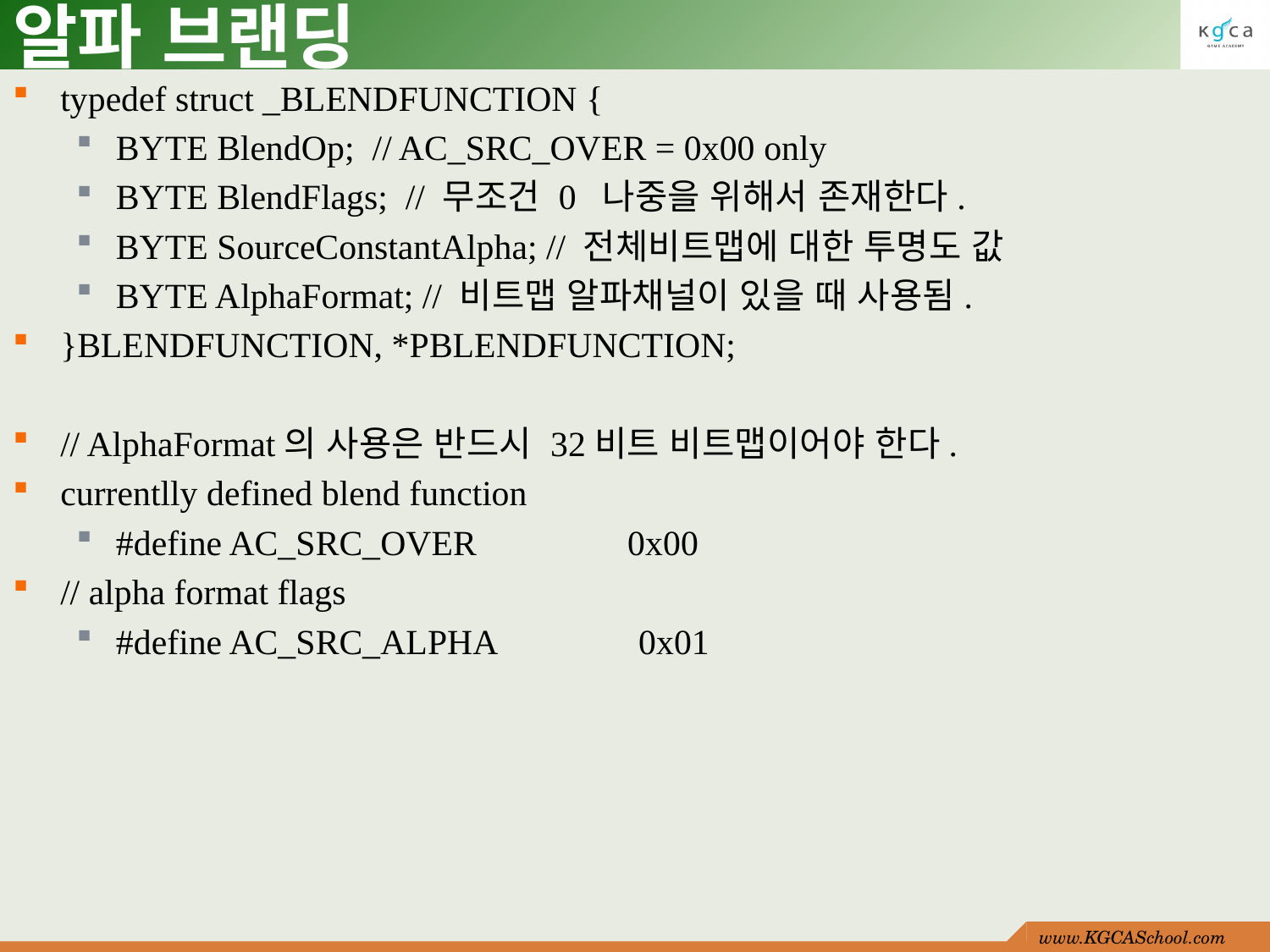

# 알파 브랜딩
typedef struct _BLENDFUNCTION {
BYTE BlendOp;  // AC_SRC_OVER = 0x00 only
BYTE BlendFlags;  // 무조건 0  나중을 위해서 존재한다.
BYTE SourceConstantAlpha; // 전체비트맵에 대한 투명도 값
BYTE AlphaFormat; // 비트맵 알파채널이 있을 때 사용됨.
}BLENDFUNCTION, *PBLENDFUNCTION;

// AlphaFormat의 사용은 반드시 32비트 비트맵이어야 한다.
currentlly defined blend function
#define AC_SRC_OVER                 0x00
// alpha format flags
#define AC_SRC_ALPHA                0x01